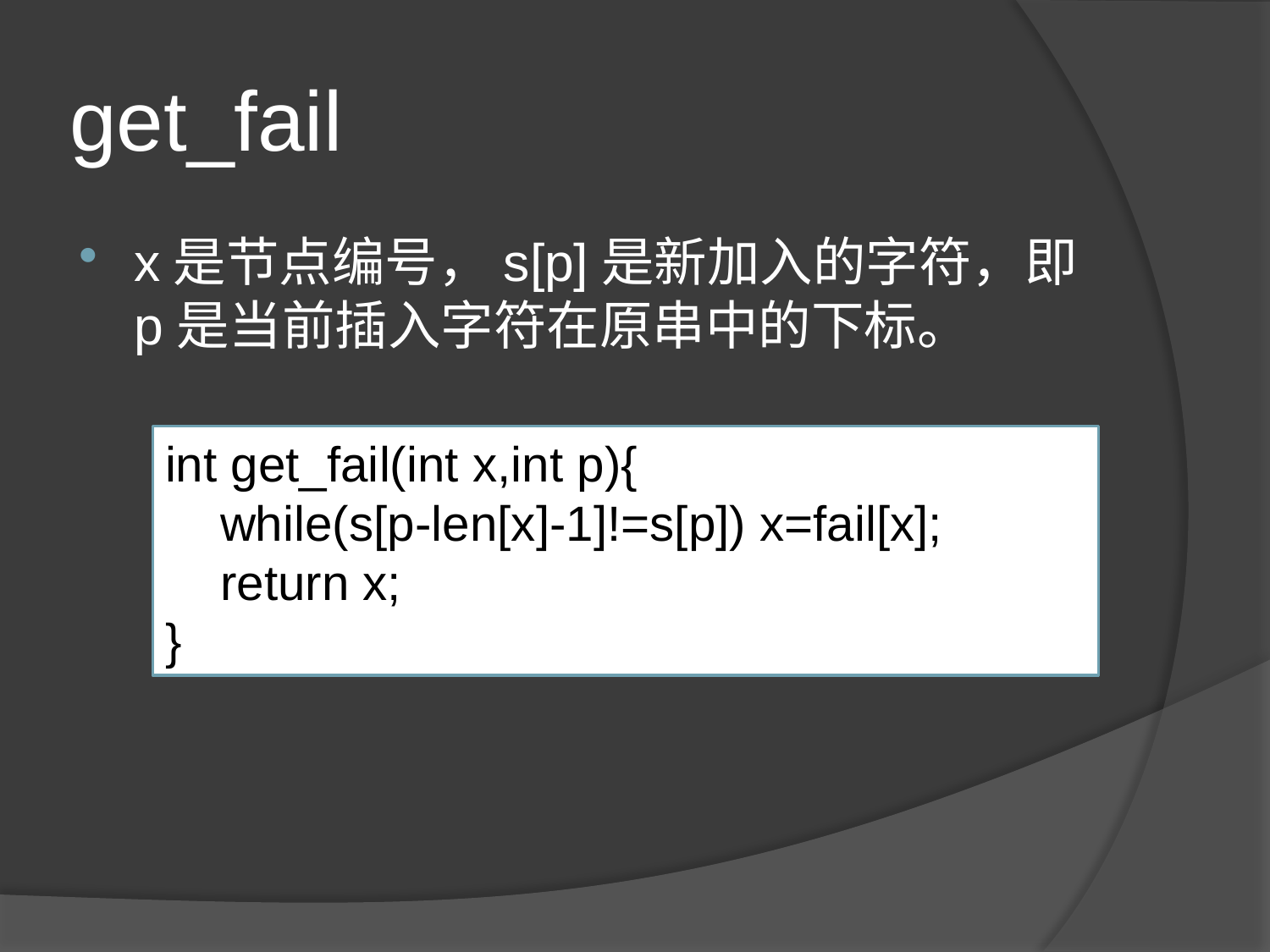

# get_fail
x是节点编号，s[p]是新加入的字符，即p是当前插入字符在原串中的下标。
int get_fail(int x,int p){
    while(s[p-len[x]-1]!=s[p]) x=fail[x];
    return x;
}